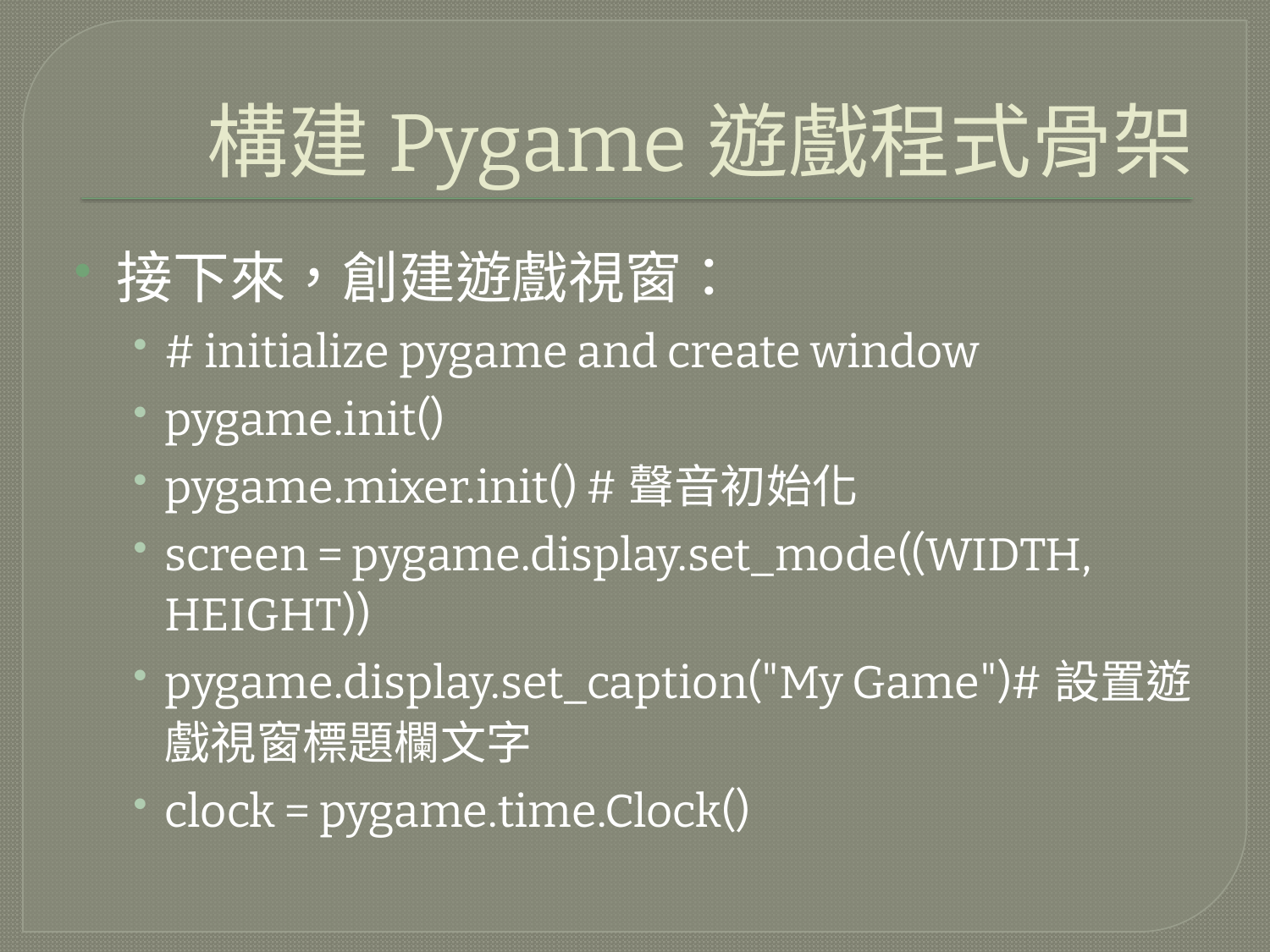

# 構建Pygame遊戲程式骨架
接下來，創建遊戲視窗：
# initialize pygame and create window
pygame.init()
pygame.mixer.init() #聲音初始化
screen = pygame.display.set_mode((WIDTH, HEIGHT))
pygame.display.set_caption("My Game")#設置遊戲視窗標題欄文字
clock = pygame.time.Clock()